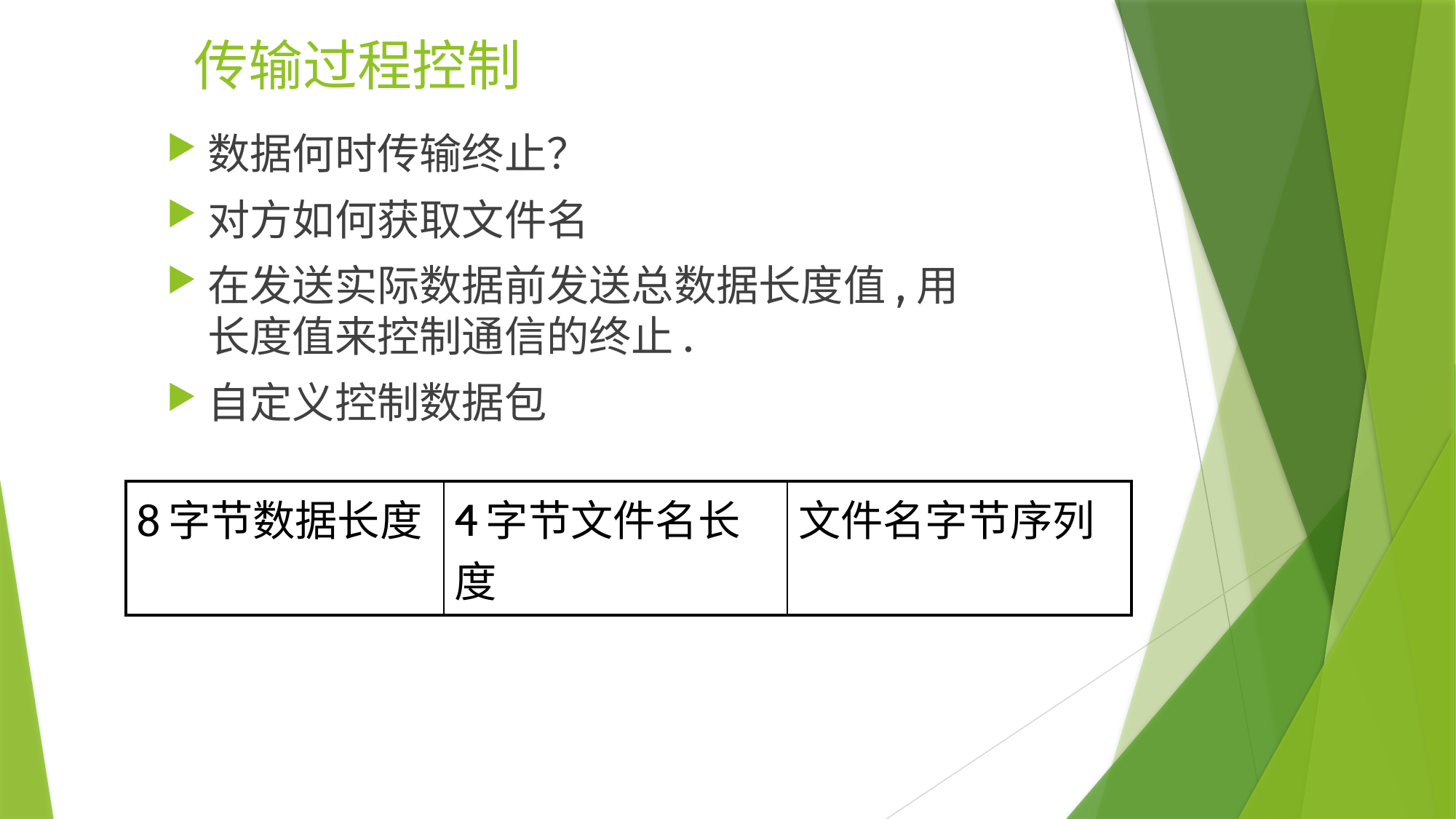

# 传输过程控制
数据何时传输终止？
对方如何获取文件名
在发送实际数据前发送总数据长度值,用长度值来控制通信的终止.
自定义控制数据包
| 8字节数据长度 | 4字节文件名长度 | 文件名字节序列 |
| --- | --- | --- |